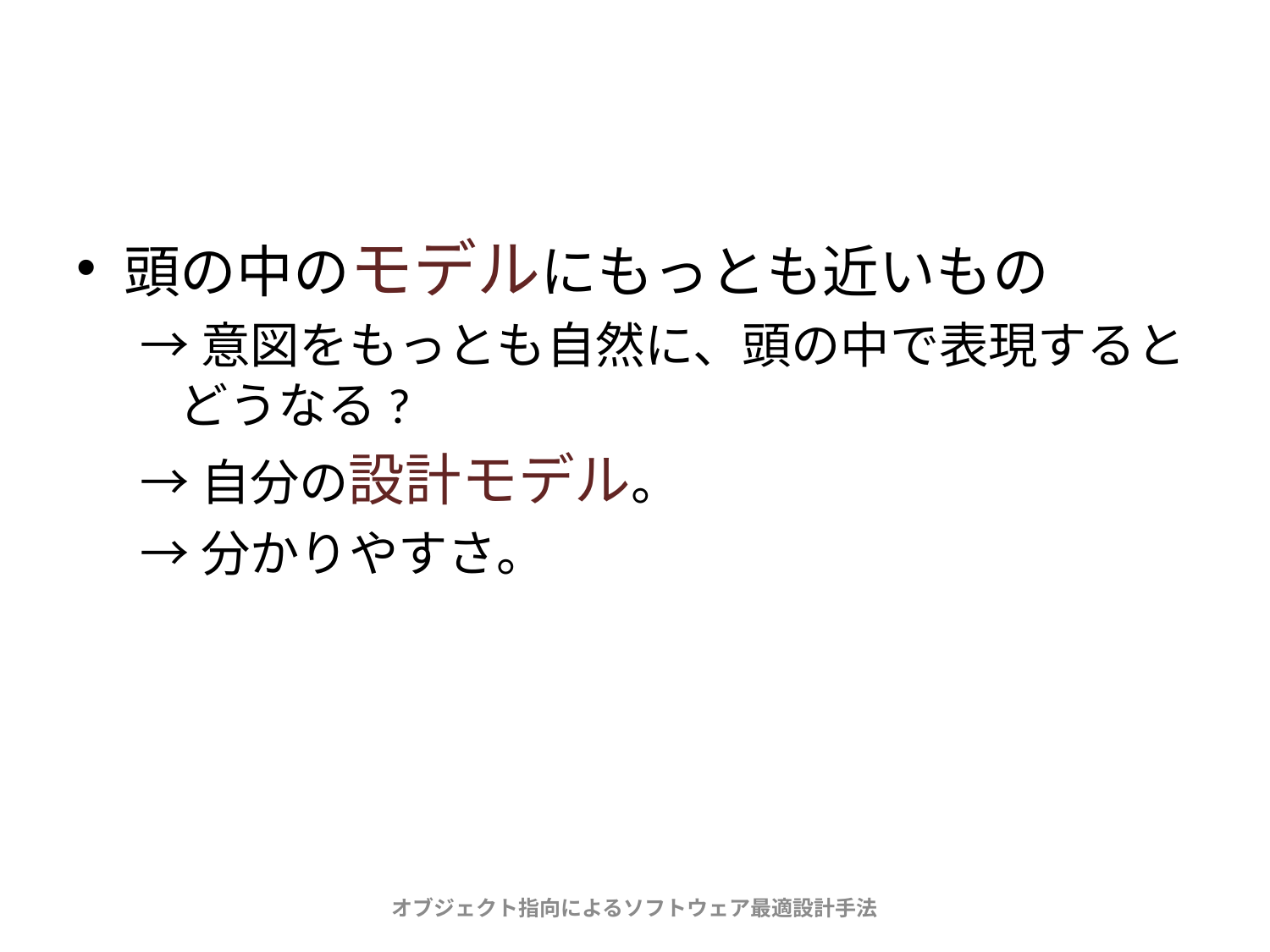

頭の中のモデルにもっとも近いもの
→意図をもっとも自然に、頭の中で表現するとどうなる?
→自分の設計モデル。
→分かりやすさ。

オブジェクト指向によるソフトウェア最適設計手法